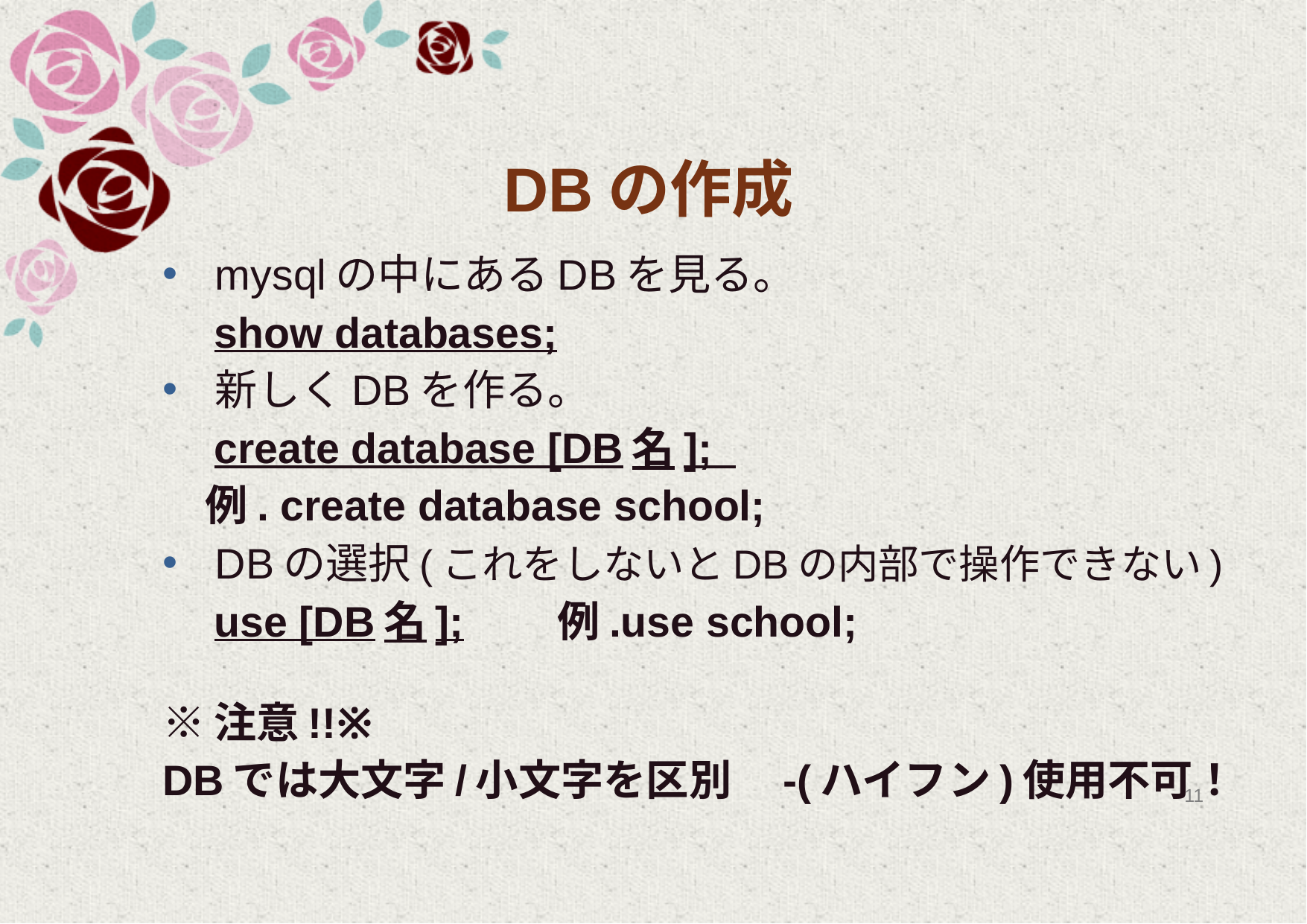

# DBの作成
mysqlの中にあるDBを見る。
　show databases;
新しくDBを作る。
　create database [DB名];
　例. create database school;
DBの選択(これをしないとDBの内部で操作できない)
　use [DB名];　　例.use school;

※注意!!※
DBでは大文字/小文字を区別　-(ハイフン)使用不可！
11